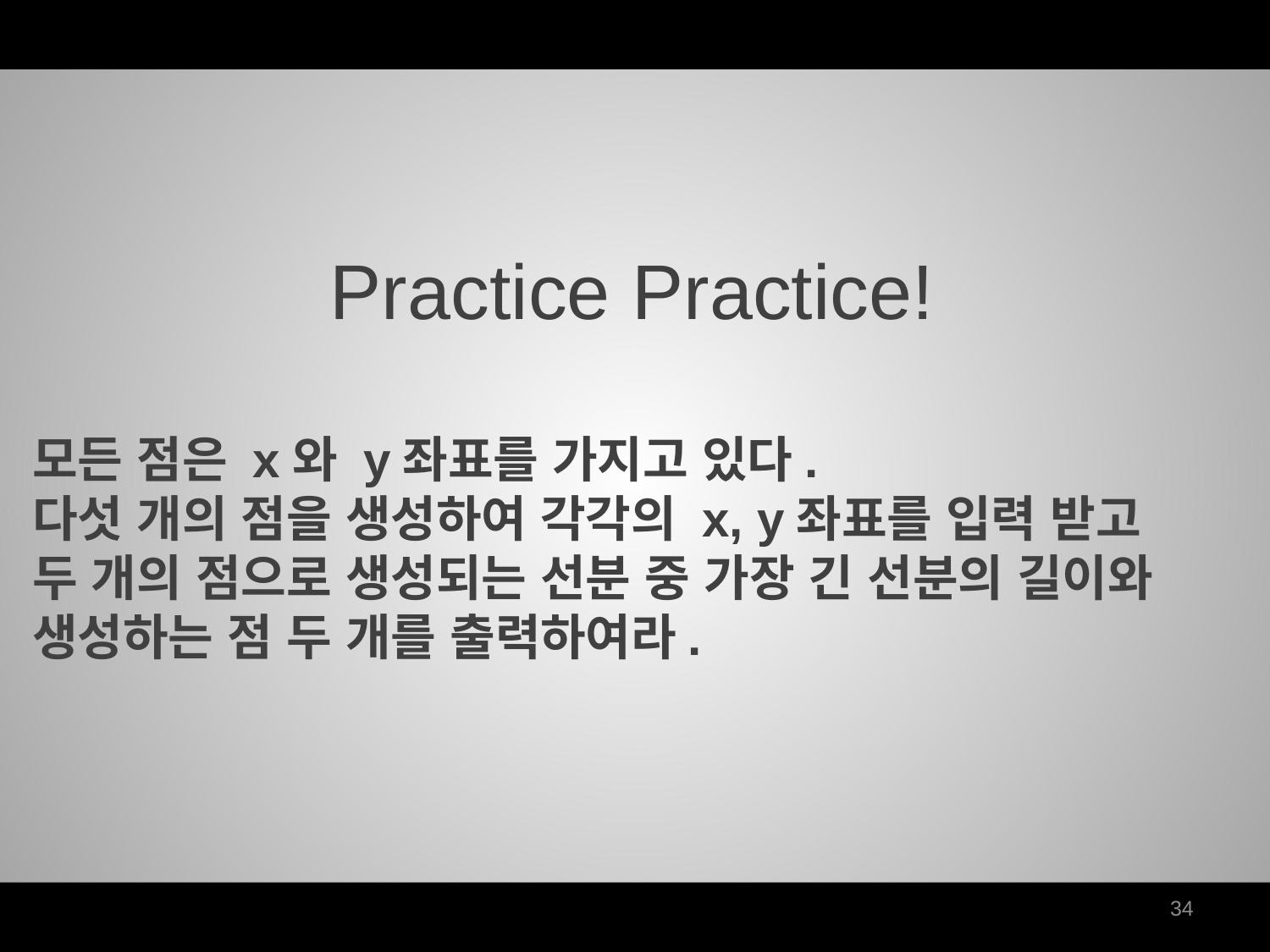

Practice Practice!

모든 점은 x와 y좌표를 가지고 있다.
다섯 개의 점을 생성하여 각각의 x, y좌표를 입력 받고
두 개의 점으로 생성되는 선분 중 가장 긴 선분의 길이와 생성하는 점 두 개를 출력하여라.
34